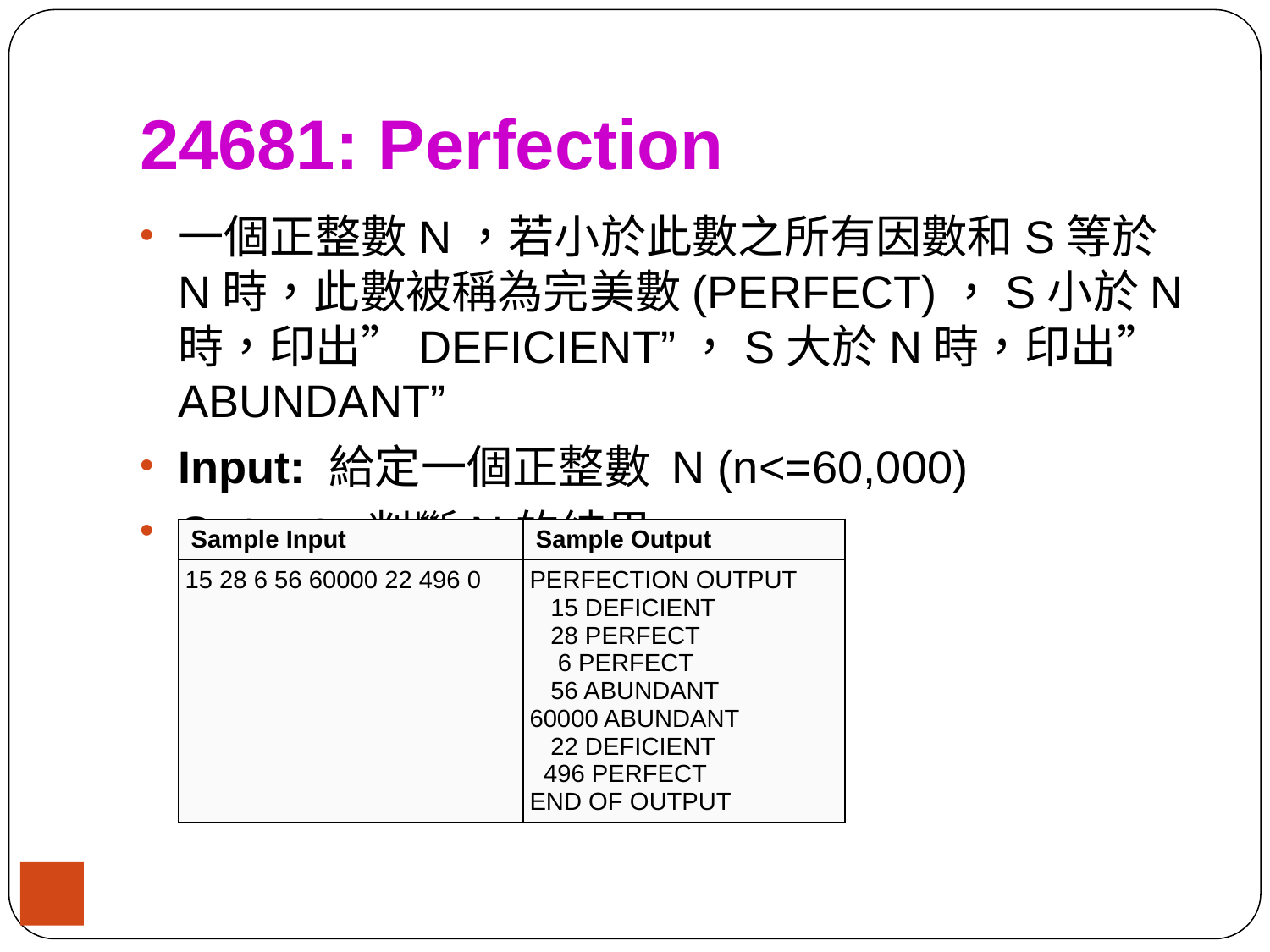

# 24681: Perfection
一個正整數N，若小於此數之所有因數和S等於N時，此數被稱為完美數(PERFECT)，S小於N時，印出”DEFICIENT”，S大於N時，印出”ABUNDANT”
Input: 給定一個正整數 N (n<=60,000)
Output: 判斷N的結果
| Sample Input | Sample Output |
| --- | --- |
| 15 28 6 56 60000 22 496 0 | PERFECTION OUTPUT 15 DEFICIENT 28 PERFECT 6 PERFECT 56 ABUNDANT 60000 ABUNDANT 22 DEFICIENT 496 PERFECT END OF OUTPUT |